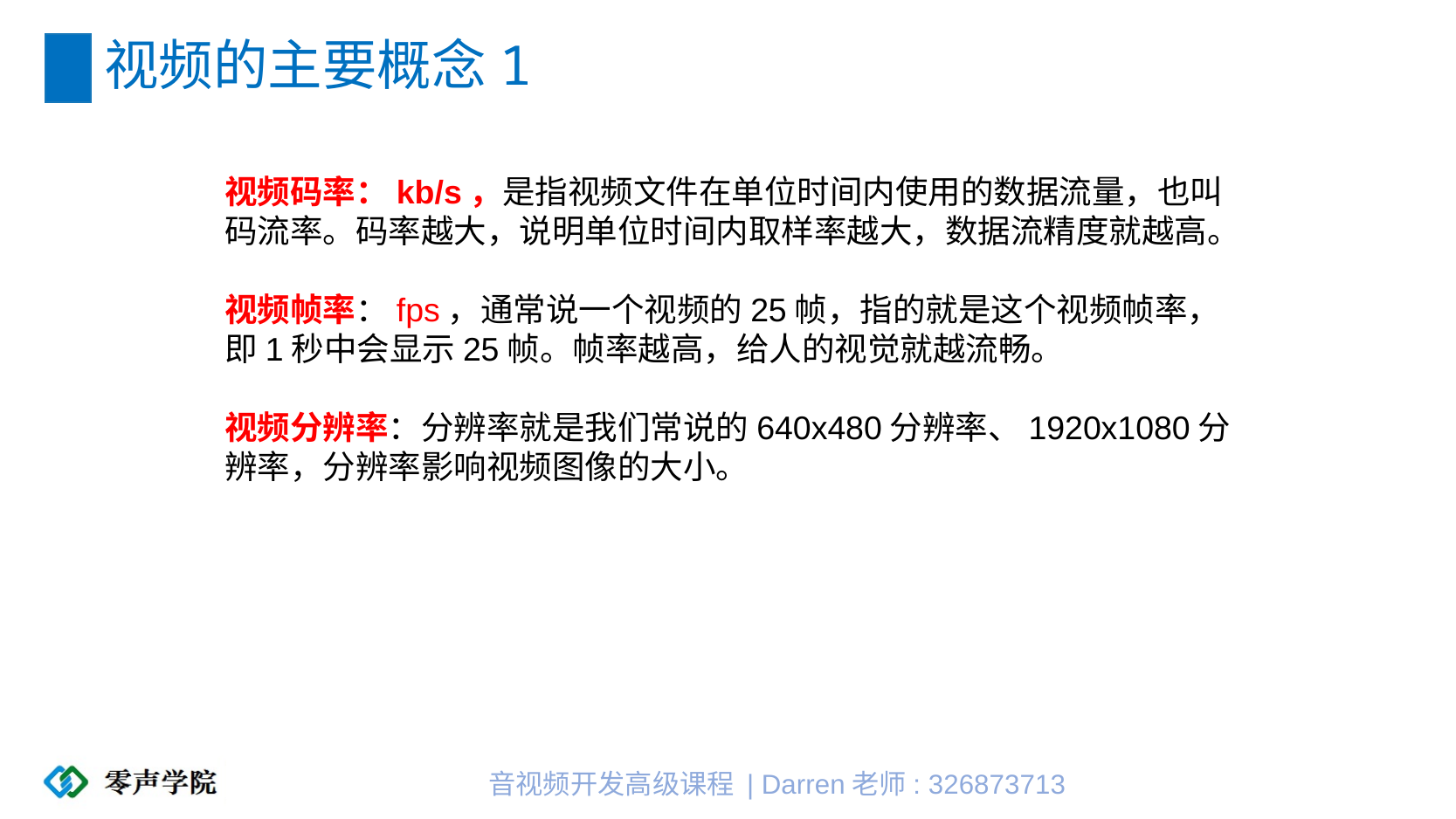

# 视频的主要概念1
视频码率：kb/s，是指视频文件在单位时间内使用的数据流量，也叫码流率。码率越大，说明单位时间内取样率越大，数据流精度就越高。

视频帧率：fps，通常说一个视频的25帧，指的就是这个视频帧率，即1秒中会显示25帧。帧率越高，给人的视觉就越流畅。

视频分辨率：分辨率就是我们常说的640x480分辨率、1920x1080分辨率，分辨率影响视频图像的大小。